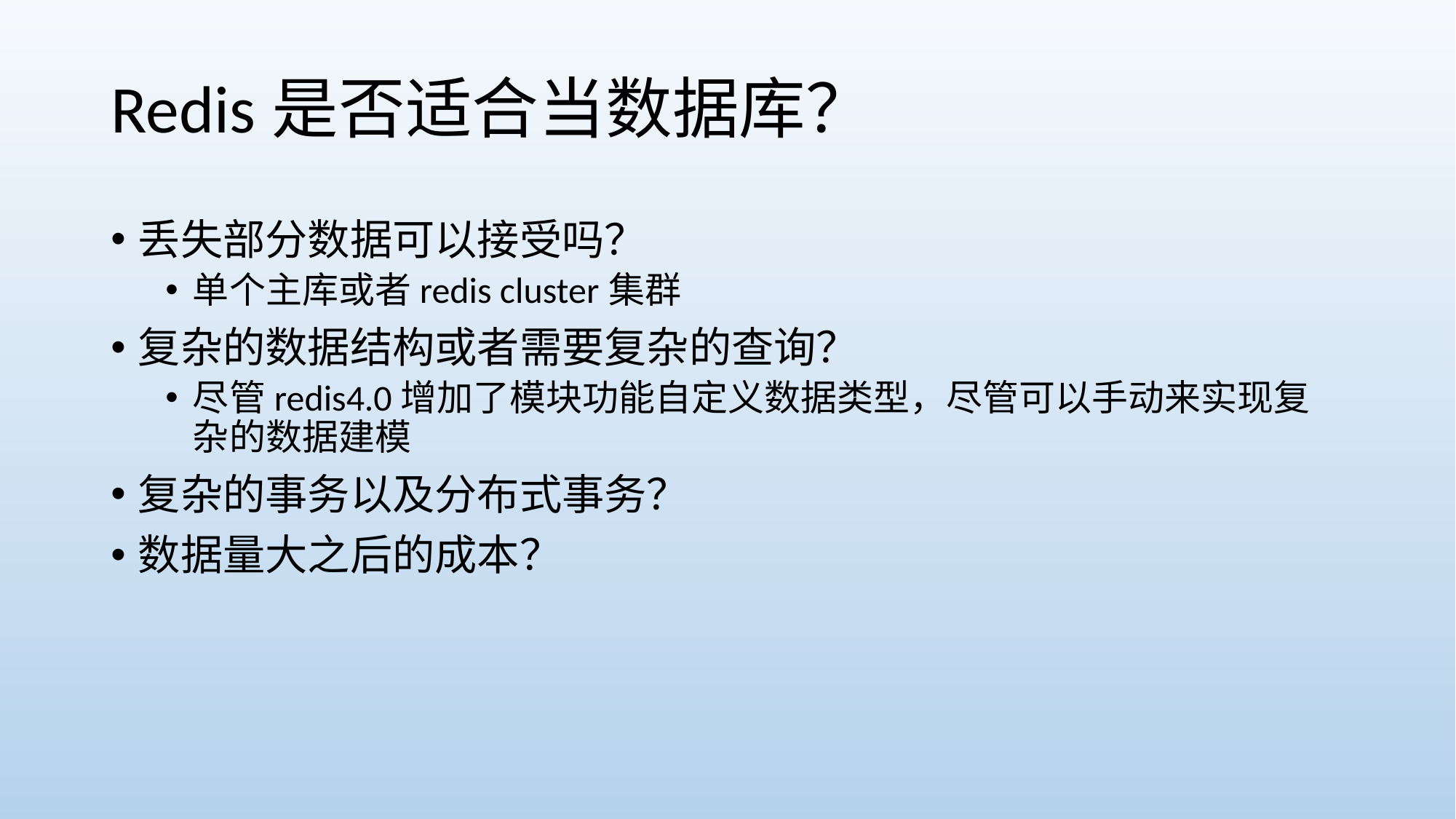

# Redis是否适合当数据库？
丢失部分数据可以接受吗？
单个主库或者redis cluster集群
复杂的数据结构或者需要复杂的查询？
尽管redis4.0增加了模块功能自定义数据类型，尽管可以手动来实现复杂的数据建模
复杂的事务以及分布式事务？
数据量大之后的成本？